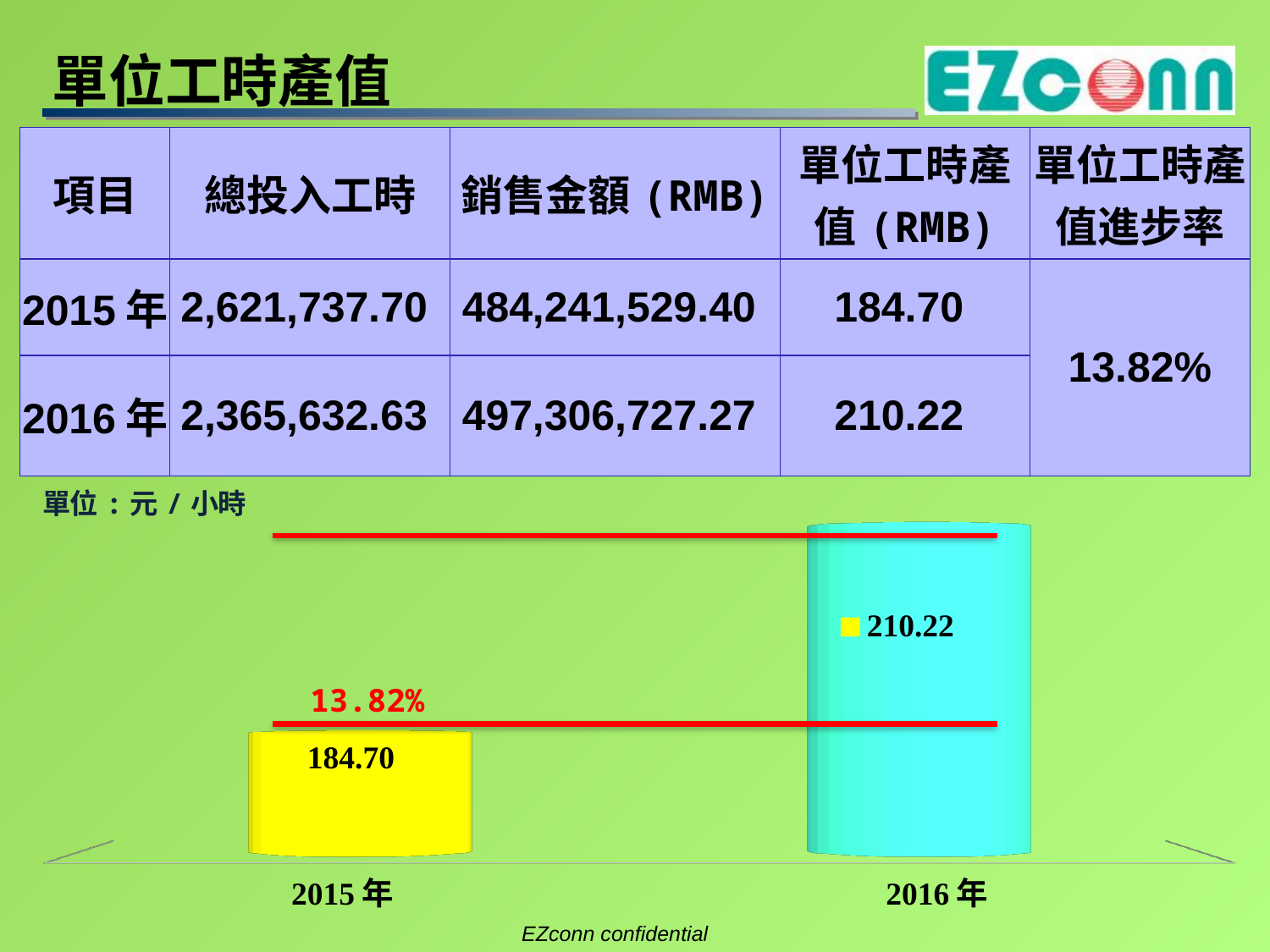

單位工時產值
| 項目 | 總投入工時 | 銷售金額(RMB) | 單位工時產值(RMB) | 單位工時產值進步率 |
| --- | --- | --- | --- | --- |
| 2015年 | 2,621,737.70 | 484,241,529.40 | 184.70 | 13.82% |
| 2016年 | 2,365,632.63 | 497,306,727.27 | 210.22 |  |

[unsupported chart]

13.82%